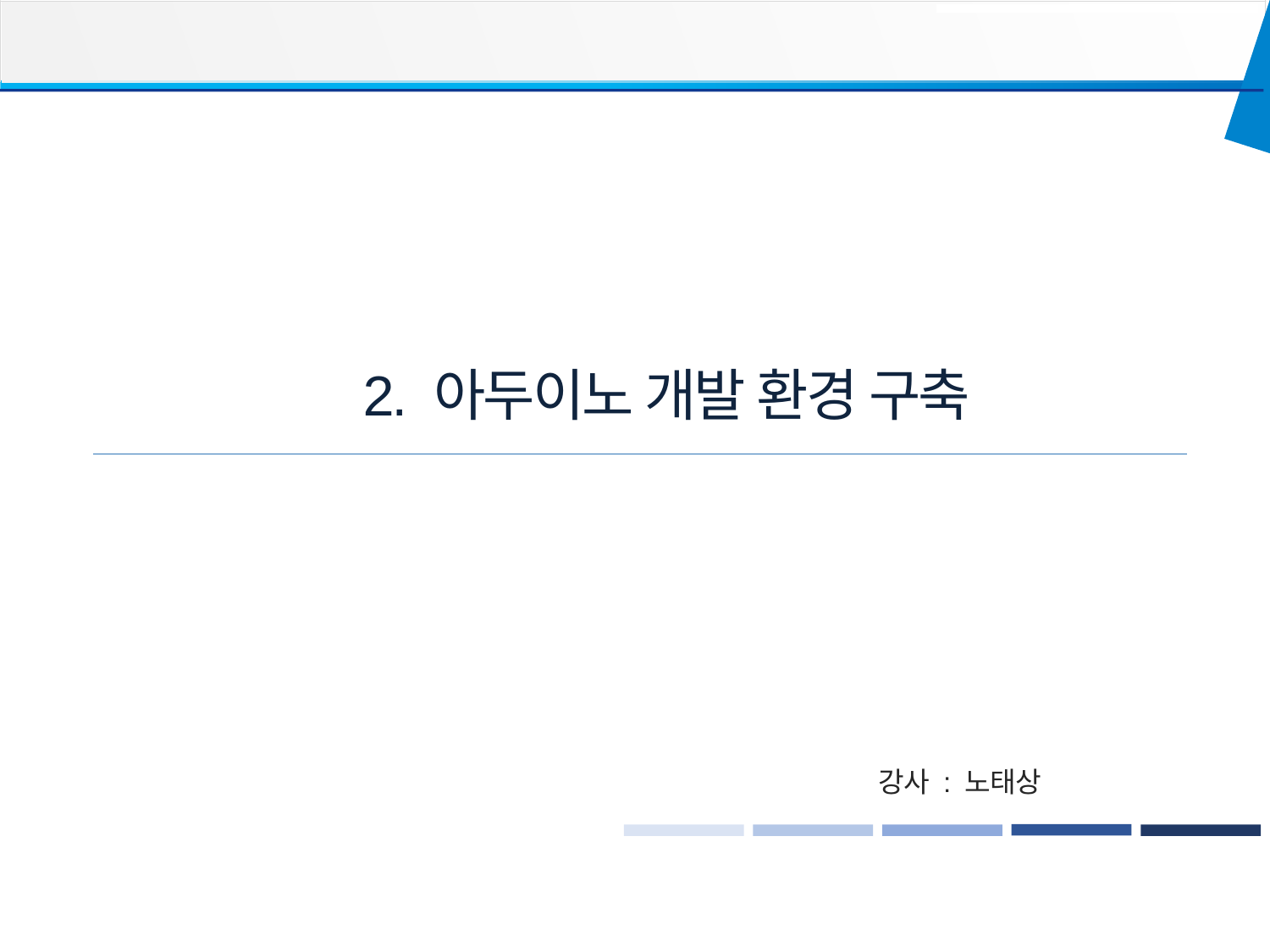

2. 아두이노 개발 환경 구축

강사 : 노태상